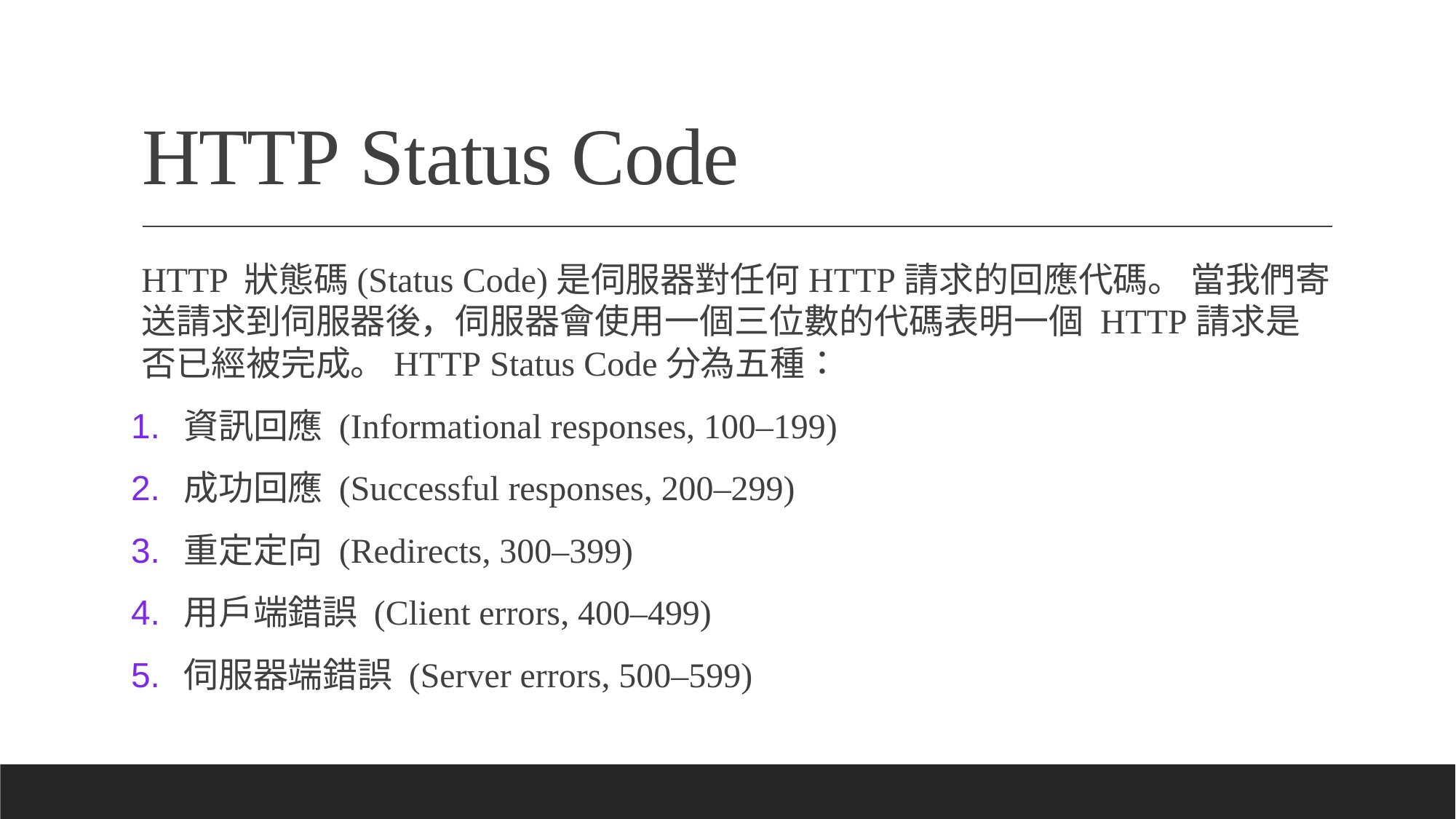

# HTTP Status Code
HTTP 狀態碼(Status Code)是伺服器對任何HTTP請求的回應代碼。 當我們寄送請求到伺服器後，伺服器會使用一個三位數的代碼表明一個 HTTP請求是否已經被完成。HTTP Status Code分為五種：
資訊回應 (Informational responses, 100–199)
成功回應 (Successful responses, 200–299)
重定定向 (Redirects, 300–399)
用戶端錯誤 (Client errors, 400–499)
伺服器端錯誤 (Server errors, 500–599)